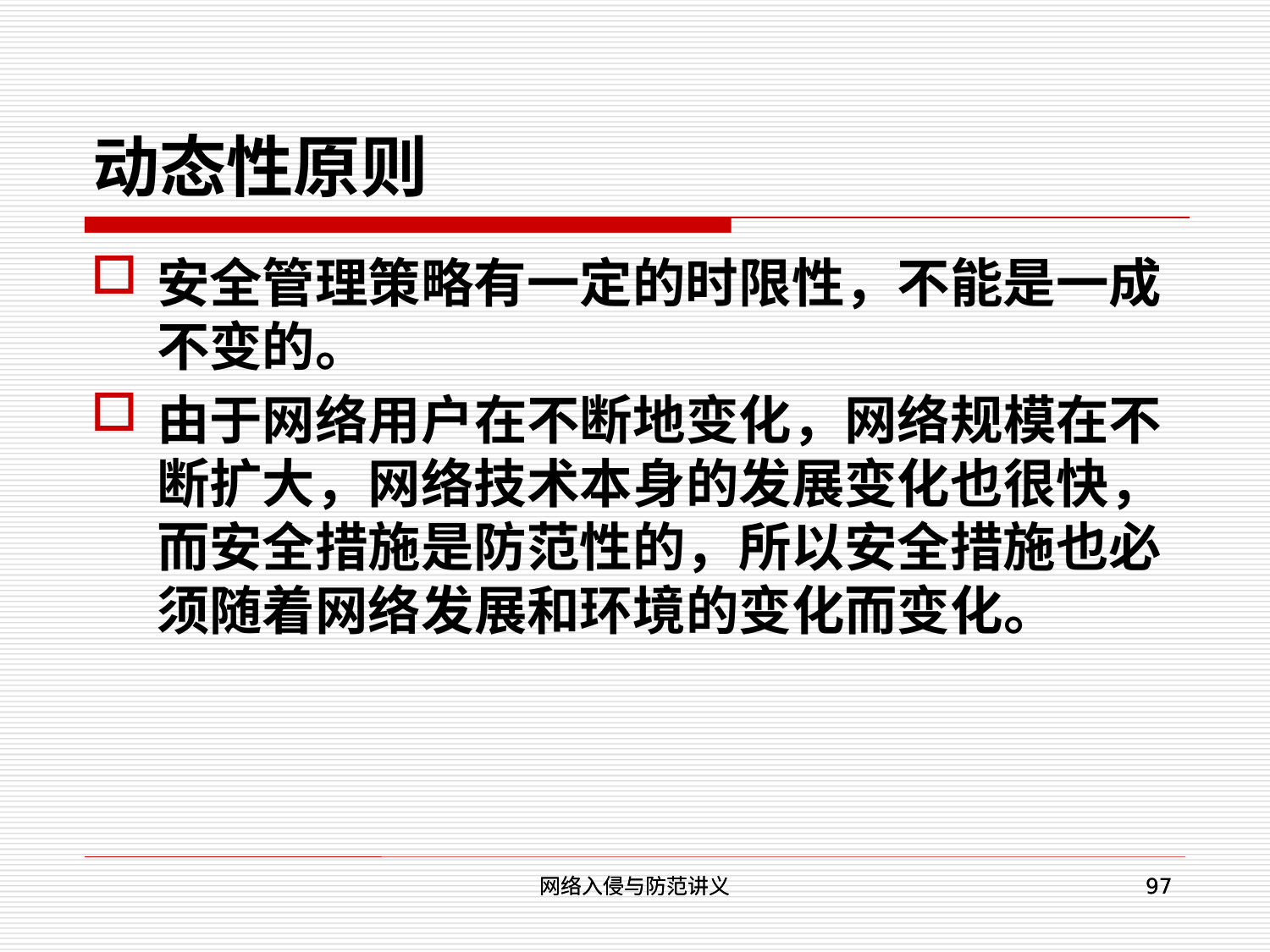

动态性原则
安全管理策略有一定的时限性，不能是一成不变的。
由于网络用户在不断地变化，网络规模在不断扩大，网络技术本身的发展变化也很快，而安全措施是防范性的，所以安全措施也必须随着网络发展和环境的变化而变化。

网络入侵与防范讲义
网络入侵与防范讲义
97
97